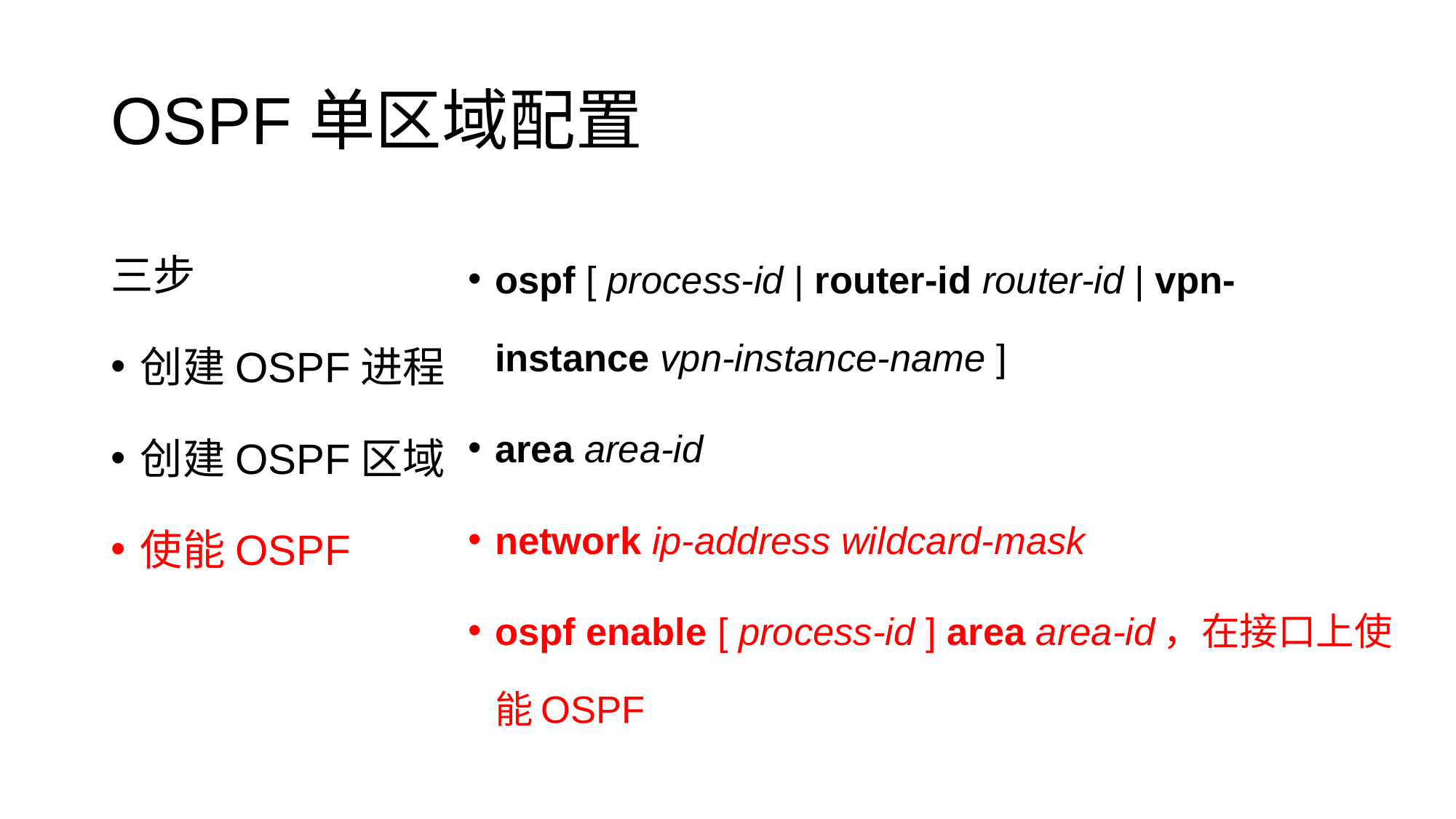

# OSPF单区域配置
三步
创建OSPF进程
创建OSPF区域
使能OSPF
ospf [ process-id | router-id router-id | vpn-instance vpn-instance-name ]
area area-id
network ip-address wildcard-mask
ospf enable [ process-id ] area area-id，在接口上使能OSPF